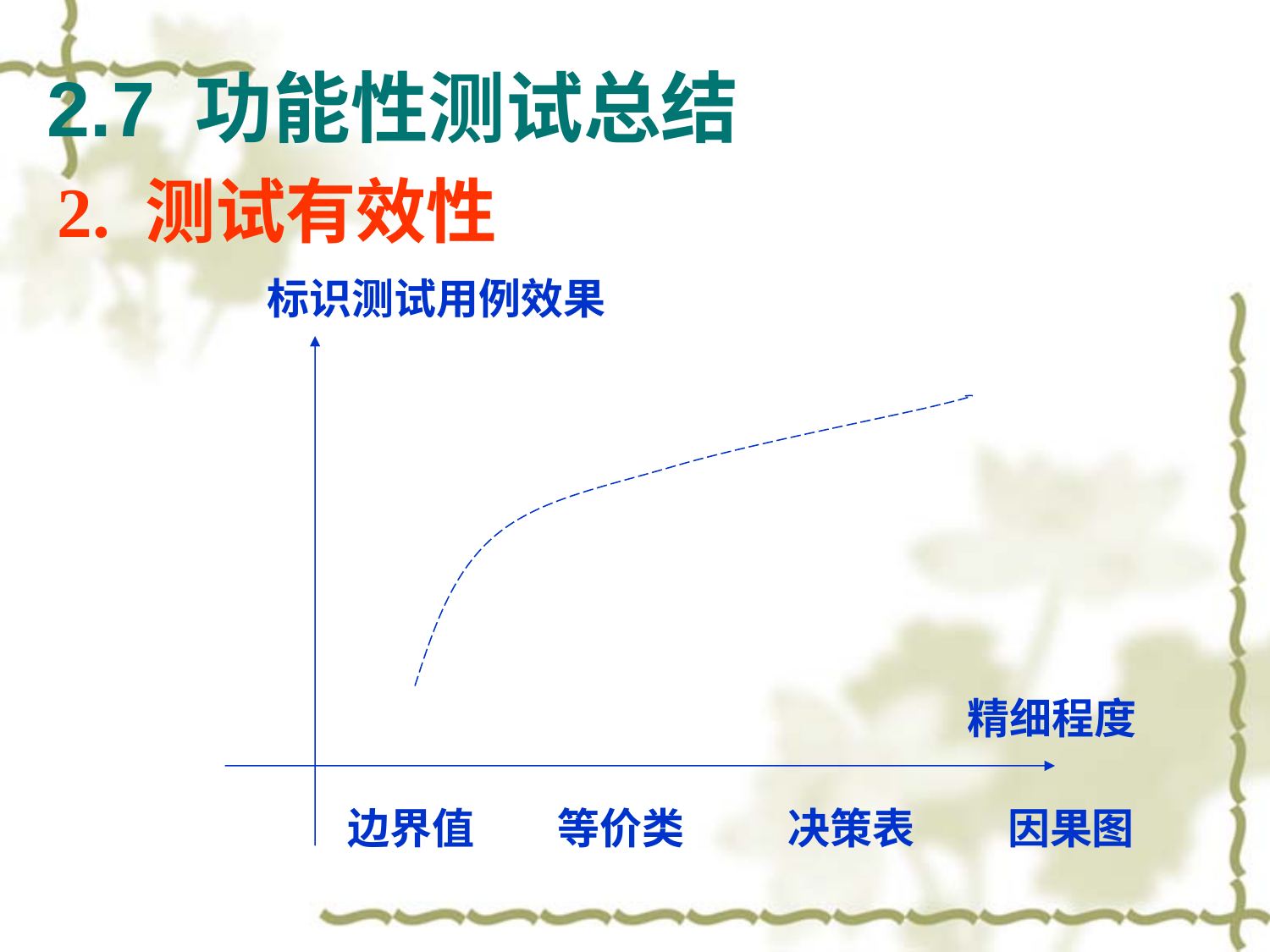

# 2.7 功能性测试总结
2. 测试有效性
标识测试用例效果

精细程度

边界值
等价类
决策表
因果图